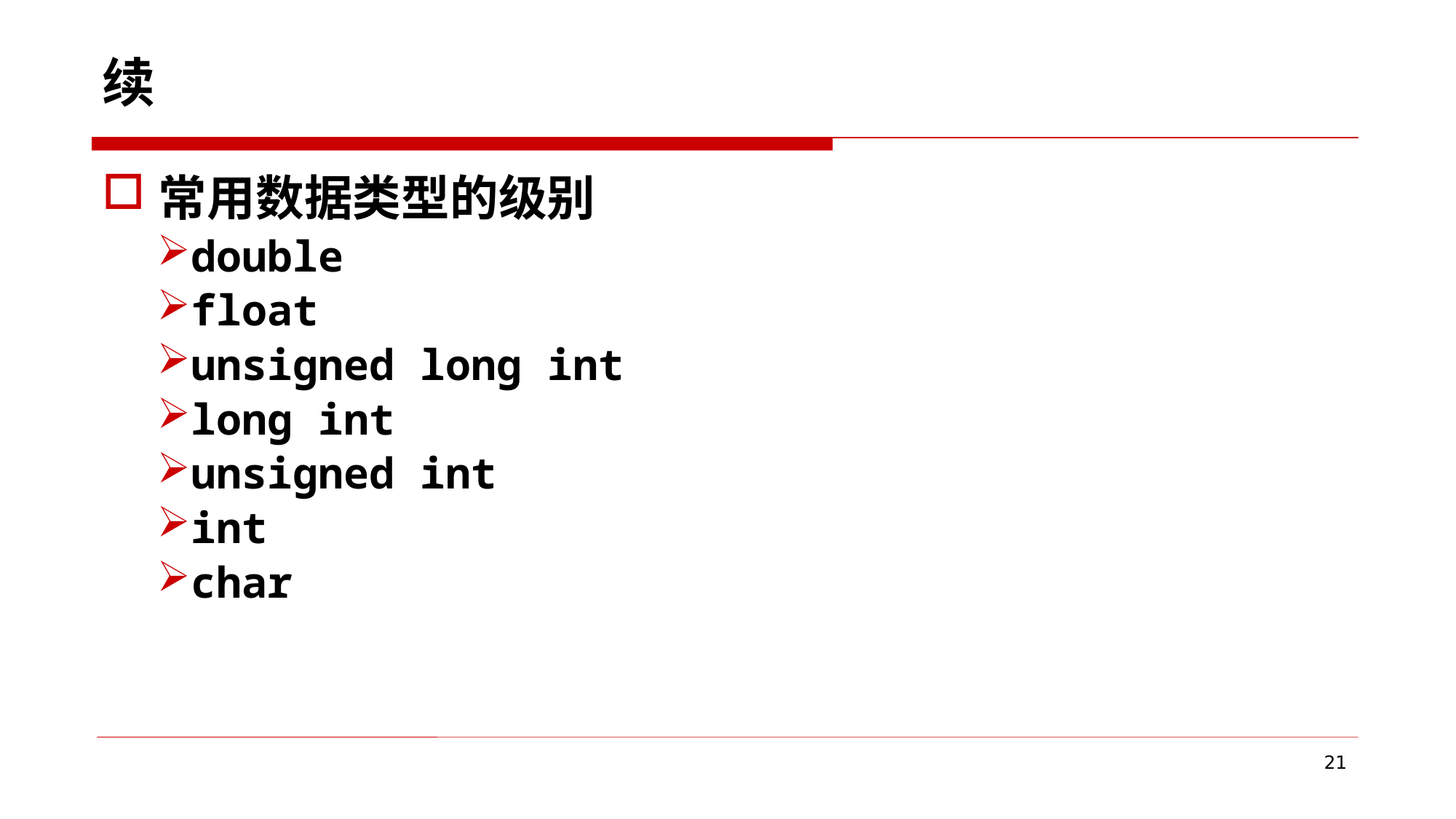

续
常用数据类型的级别
double
float
unsigned long int
long int
unsigned int
int
char
21